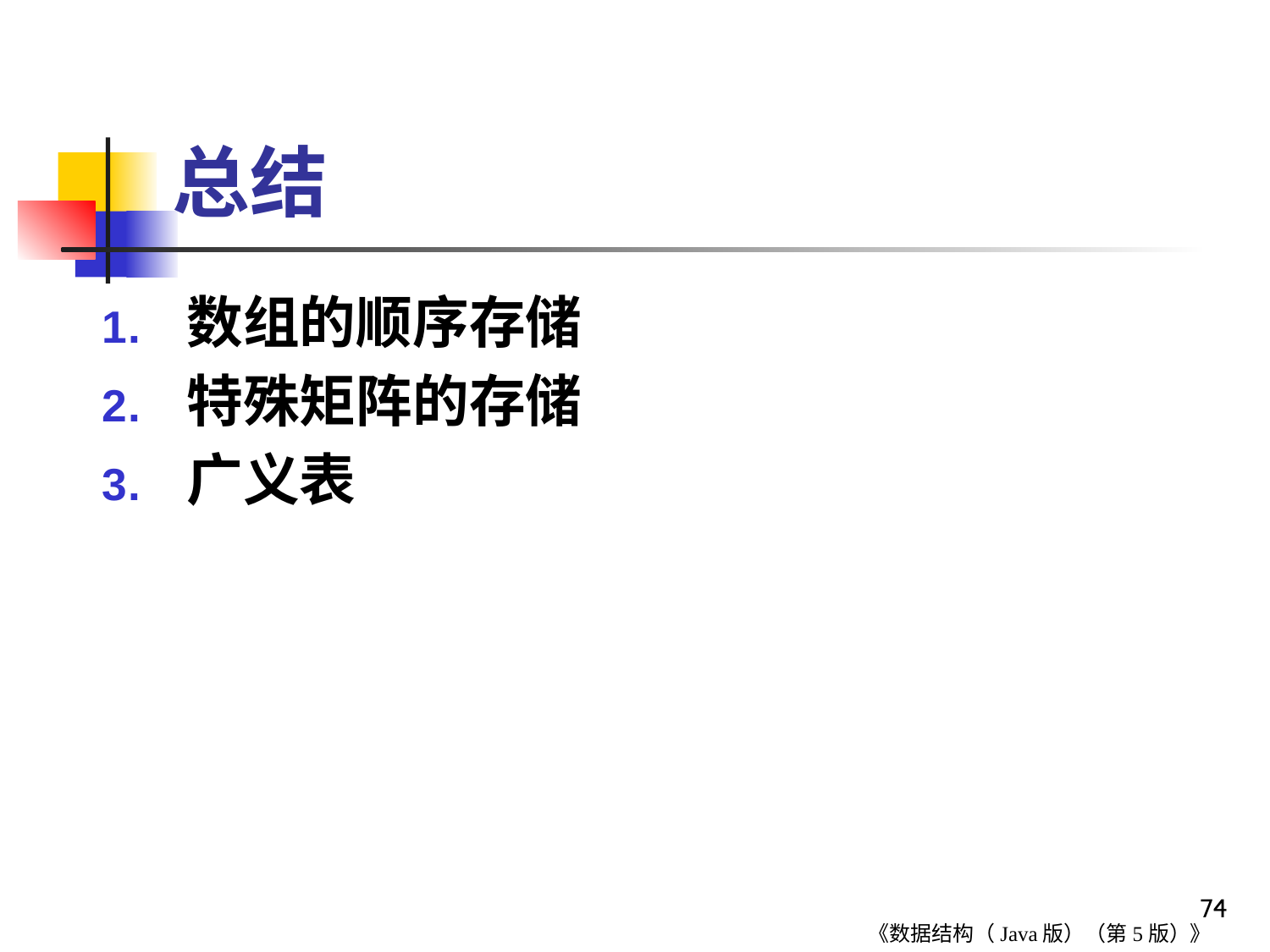

# 总结
数组的顺序存储
特殊矩阵的存储
广义表

74
《数据结构（Java版）（第5版）》